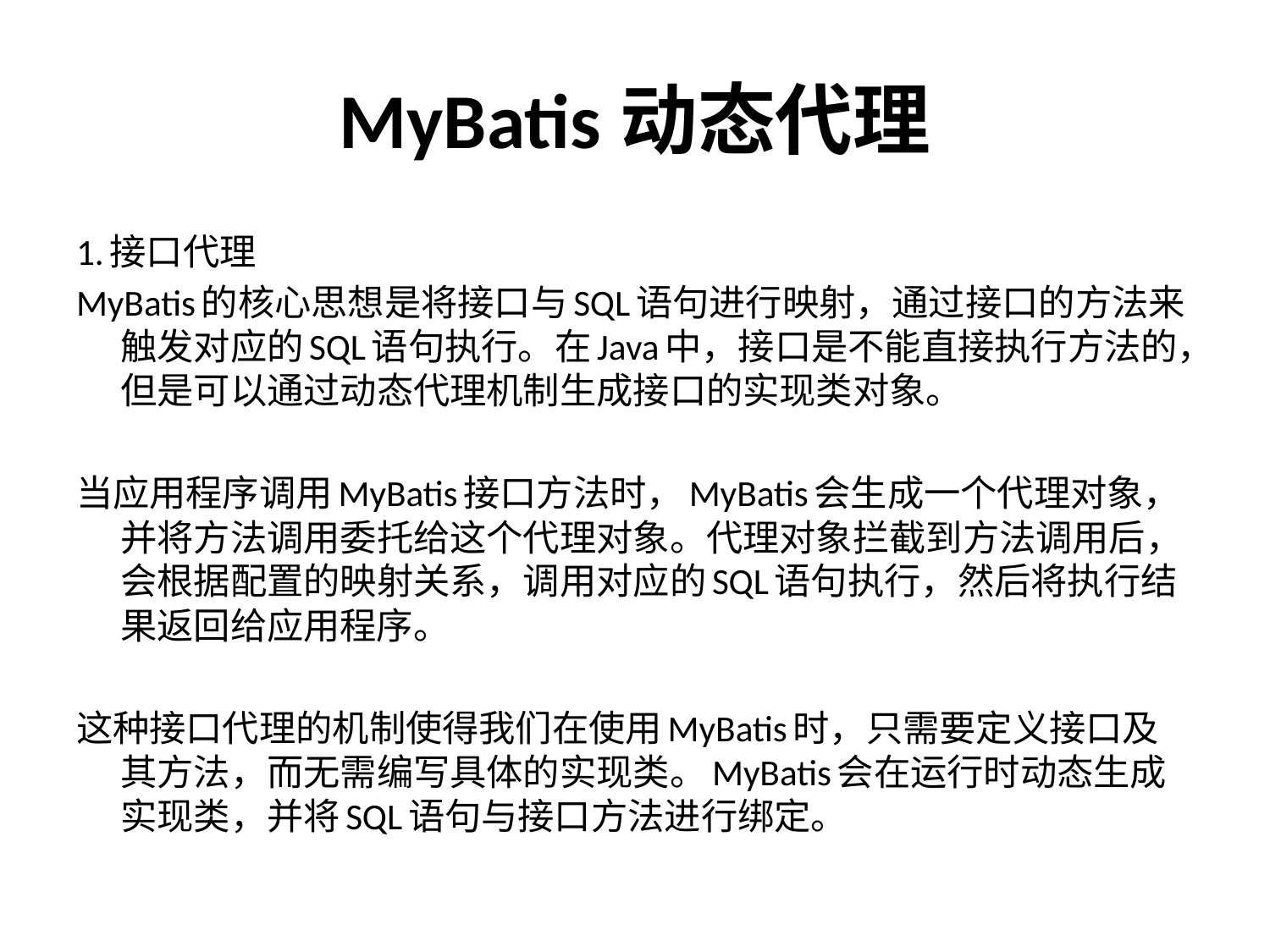

# MyBatis动态代理
1.接口代理
MyBatis的核心思想是将接口与SQL语句进行映射，通过接口的方法来触发对应的SQL语句执行。在Java中，接口是不能直接执行方法的，但是可以通过动态代理机制生成接口的实现类对象。

当应用程序调用MyBatis接口方法时，MyBatis会生成一个代理对象，并将方法调用委托给这个代理对象。代理对象拦截到方法调用后，会根据配置的映射关系，调用对应的SQL语句执行，然后将执行结果返回给应用程序。

这种接口代理的机制使得我们在使用MyBatis时，只需要定义接口及其方法，而无需编写具体的实现类。MyBatis会在运行时动态生成实现类，并将SQL语句与接口方法进行绑定。